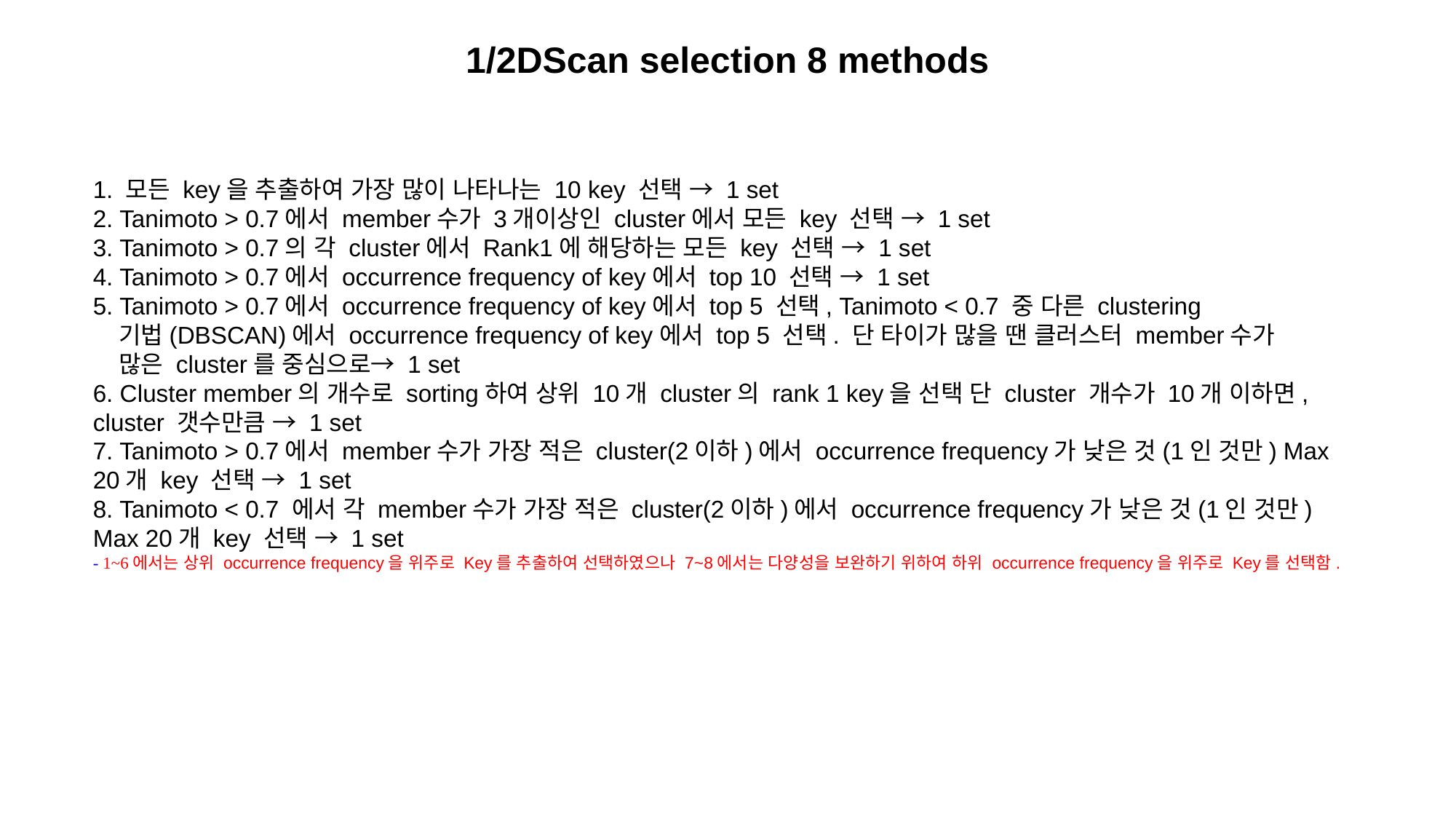

1/2DScan selection 8 methods
1. 모든 key을 추출하여 가장 많이 나타나는 10 key 선택 → 1 set
2. Tanimoto > 0.7에서 member수가 3개이상인 cluster에서 모든 key 선택 → 1 set
3. Tanimoto > 0.7의 각 cluster에서 Rank1에 해당하는 모든 key 선택 → 1 set
4. Tanimoto > 0.7에서 occurrence frequency of key에서 top 10 선택 → 1 set
5. Tanimoto > 0.7에서 occurrence frequency of key에서 top 5 선택, Tanimoto < 0.7 중 다른 clustering
   기법(DBSCAN)에서 occurrence frequency of key에서 top 5 선택. 단 타이가 많을 땐 클러스터 member수가
   많은 cluster를 중심으로→ 1 set
6. Cluster member의 개수로 sorting하여 상위 10개 cluster의 rank 1 key을 선택 단 cluster 개수가 10개 이하면, cluster 갯수만큼 → 1 set
7. Tanimoto > 0.7에서 member수가 가장 적은 cluster(2이하)에서 occurrence frequency가 낮은 것(1인 것만) Max 20개 key 선택 → 1 set
8. Tanimoto < 0.7 에서 각 member수가 가장 적은 cluster(2이하)에서 occurrence frequency가 낮은 것(1인 것만) Max 20개 key 선택 → 1 set
- 1~6에서는 상위 occurrence frequency을 위주로 Key를 추출하여 선택하였으나 7~8에서는 다양성을 보완하기 위하여 하위 occurrence frequency을 위주로 Key를 선택함.